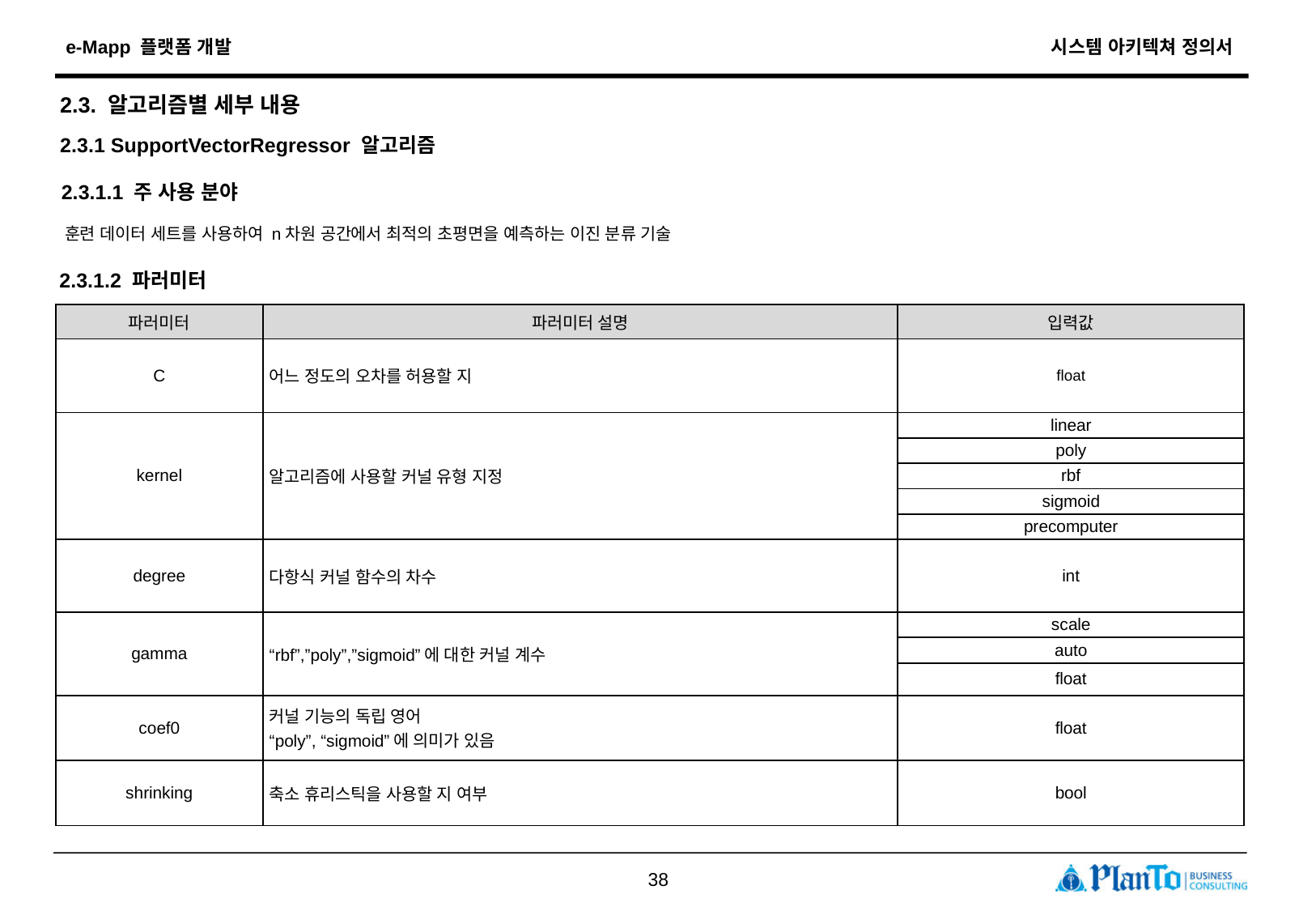

2.3. 알고리즘별 세부 내용
2.3.1 SupportVectorRegressor 알고리즘
2.3.1.1 주 사용 분야
훈련 데이터 세트를 사용하여 n차원 공간에서 최적의 초평면을 예측하는 이진 분류 기술
2.3.1.2 파러미터
| 파러미터 | 파러미터 설명 | 입력값 |
| --- | --- | --- |
| C | 어느 정도의 오차를 허용할 지 | float |
| kernel | 알고리즘에 사용할 커널 유형 지정 | linear |
|  |  | poly |
|  |  | rbf |
|  |  | sigmoid |
|  |  | precomputer |
| degree | 다항식 커널 함수의 차수 | int |
| gamma | “rbf”,”poly”,”sigmoid”에 대한 커널 계수 | scale |
|  |  | auto |
|  |  | float |
| coef0 | 커널 기능의 독립 영어 “poly”, “sigmoid”에 의미가 있음 | float |
| shrinking | 축소 휴리스틱을 사용할 지 여부 | bool |